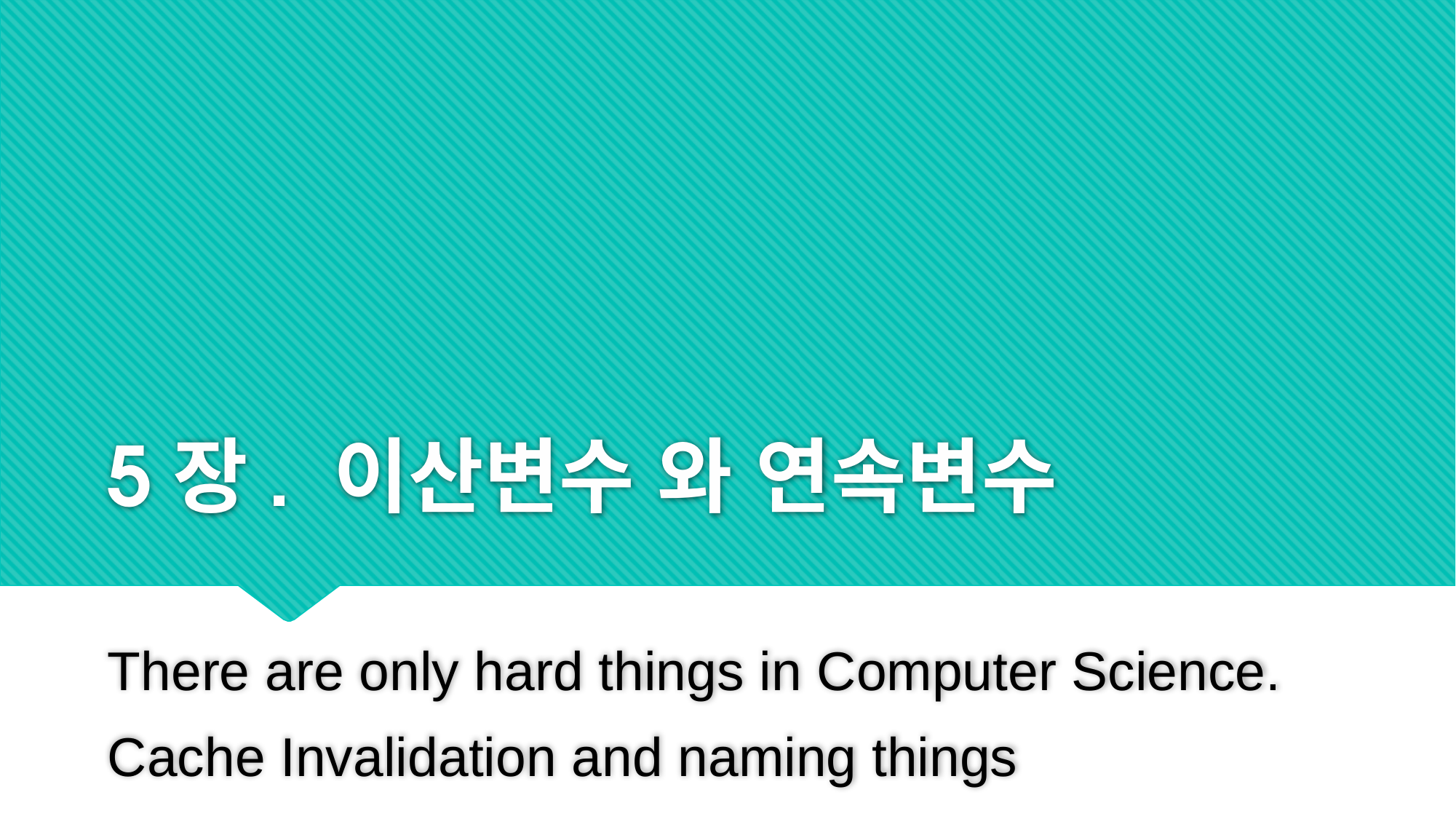

# 5장. 이산변수 와 연속변수
There are only hard things in Computer Science.
Cache Invalidation and naming things